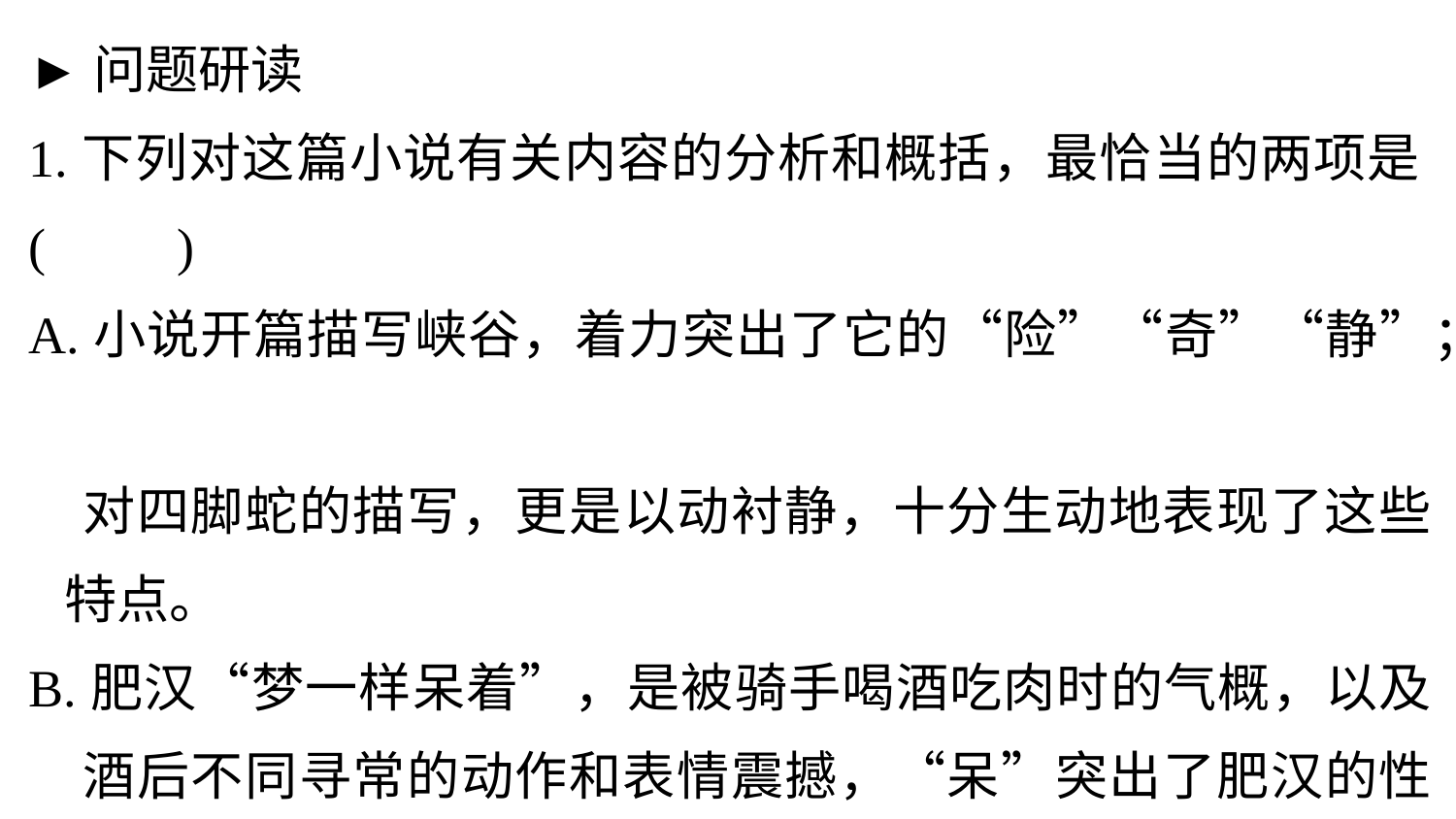

►问题研读
1.下列对这篇小说有关内容的分析和概括，最恰当的两项是(　　)
A.小说开篇描写峡谷，着力突出了它的“险”“奇”“静”；
    对四脚蛇的描写，更是以动衬静，十分生动地表现了这些
   特点。
B.肥汉“梦一样呆着”，是被骑手喝酒吃肉时的气概，以及
    酒后不同寻常的动作和表情震撼，“呆”突出了肥汉的性
    格特征。